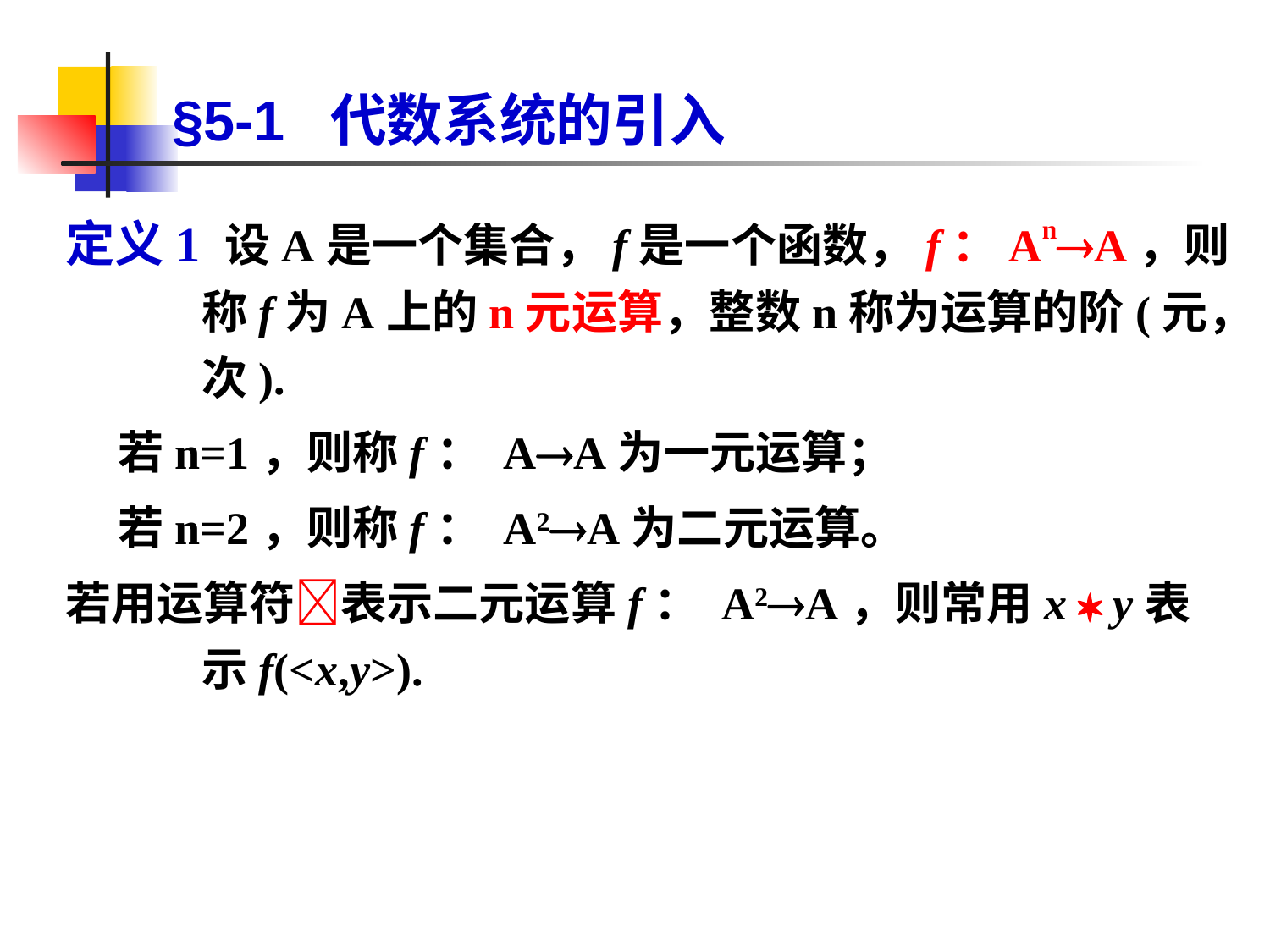

# §5-1  代数系统的引入
定义1 设A是一个集合，f是一个函数，f：An→A，则称f为A上的n元运算，整数n称为运算的阶(元，次).
    若n=1，则称f： A→A为一元运算；
    若n=2，则称f： A2→A为二元运算。
若用运算符∗表示二元运算f： A2→A，则常用x ∗ y表示f(<x,y>).
4